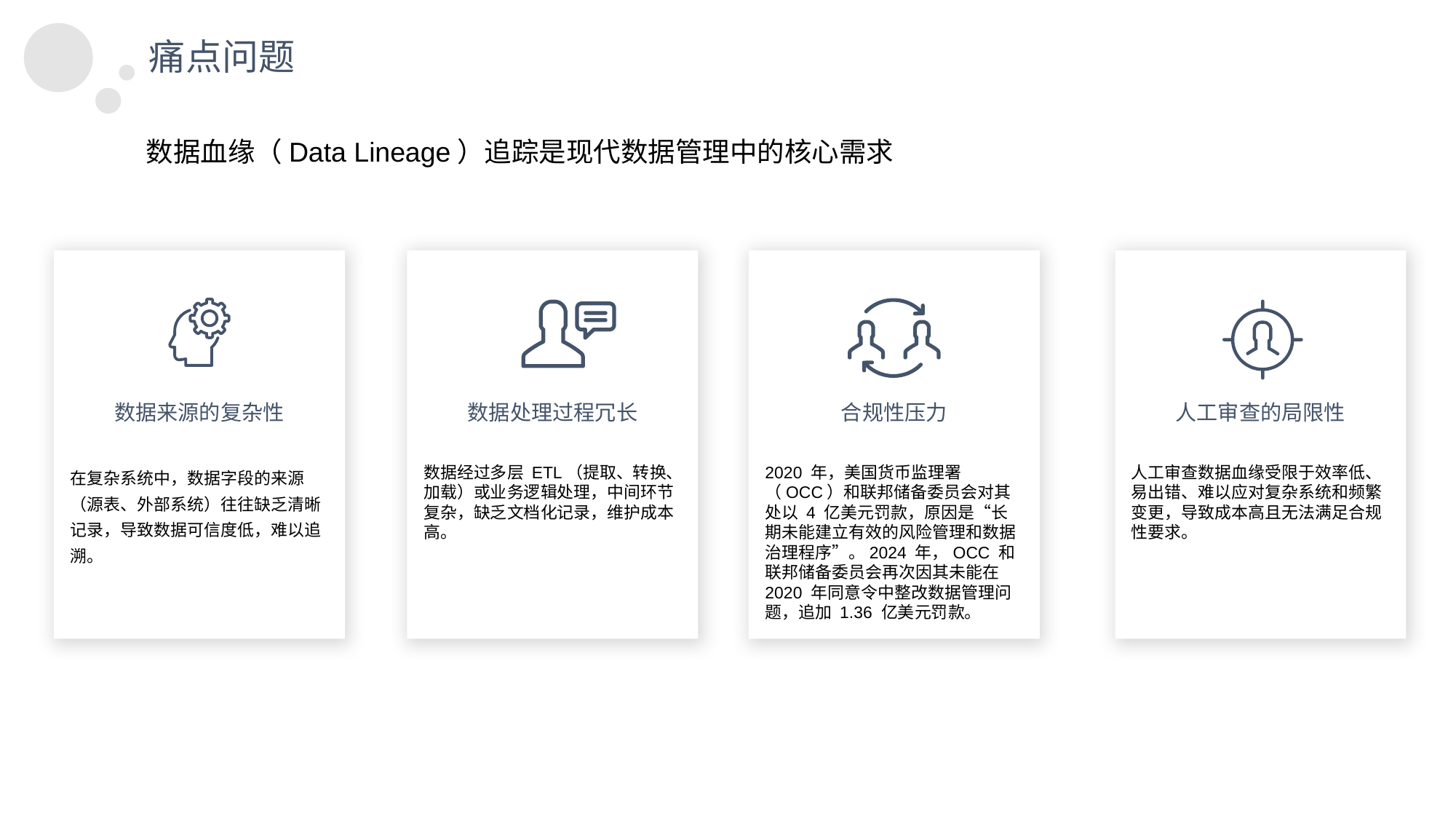

痛点问题
https://www.ypppt.com/
数据血缘（Data Lineage）追踪是现代数据管理中的核心需求

数据来源的复杂性
在复杂系统中，数据字段的来源（源表、外部系统）往往缺乏清晰记录，导致数据可信度低，难以追溯。

数据处理过程冗长
数据经过多层 ETL（提取、转换、加载）或业务逻辑处理，中间环节复杂，缺乏文档化记录，维护成本高。

合规性压力
2020 年，美国货币监理署（OCC）和联邦储备委员会对其处以 4 亿美元罚款，原因是“长期未能建立有效的风险管理和数据治理程序”。2024 年，OCC 和联邦储备委员会再次因其未能在 2020 年同意令中整改数据管理问题，追加 1.36 亿美元罚款。

人工审查的局限性
人工审查数据血缘受限于效率低、易出错、难以应对复杂系统和频繁变更，导致成本高且无法满足合规性要求。